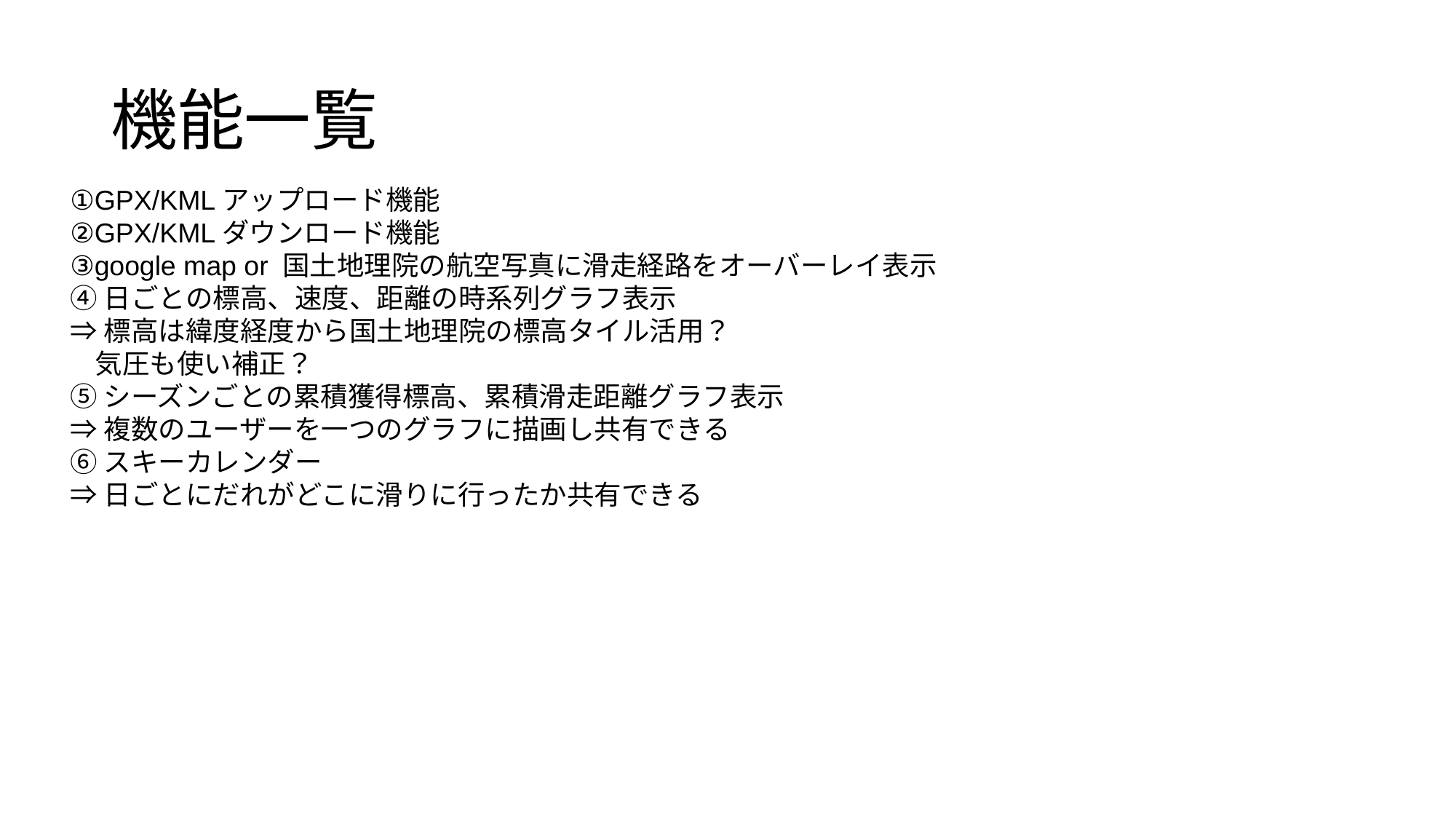

# 機能一覧
①GPX/KMLアップロード機能
②GPX/KMLダウンロード機能
③google map or 国土地理院の航空写真に滑走経路をオーバーレイ表示
④日ごとの標高、速度、距離の時系列グラフ表示
⇒標高は緯度経度から国土地理院の標高タイル活用？
   気圧も使い補正？
⑤シーズンごとの累積獲得標高、累積滑走距離グラフ表示
⇒複数のユーザーを一つのグラフに描画し共有できる
⑥スキーカレンダー
⇒日ごとにだれがどこに滑りに行ったか共有できる